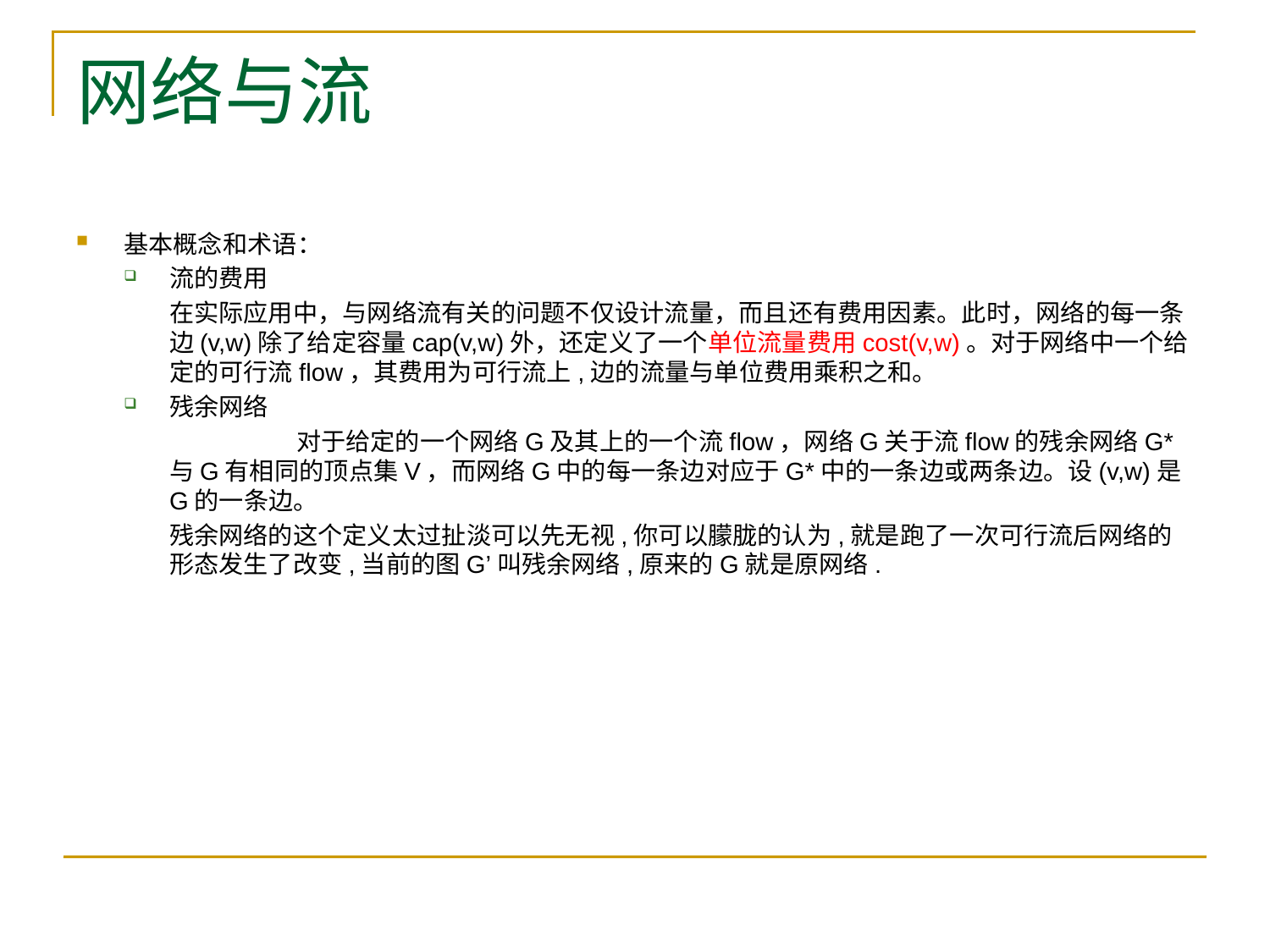

# 网络与流
基本概念和术语：
流的费用
	在实际应用中，与网络流有关的问题不仅设计流量，而且还有费用因素。此时，网络的每一条边(v,w)除了给定容量cap(v,w)外，还定义了一个单位流量费用cost(v,w)。对于网络中一个给定的可行流flow，其费用为可行流上,边的流量与单位费用乘积之和。
残余网络
		对于给定的一个网络G及其上的一个流flow，网络G关于流flow的残余网络G*与G有相同的顶点集V，而网络G中的每一条边对应于G*中的一条边或两条边。设(v,w)是G的一条边。
	残余网络的这个定义太过扯淡可以先无视,你可以朦胧的认为,就是跑了一次可行流后网络的形态发生了改变,当前的图G’叫残余网络,原来的G就是原网络.